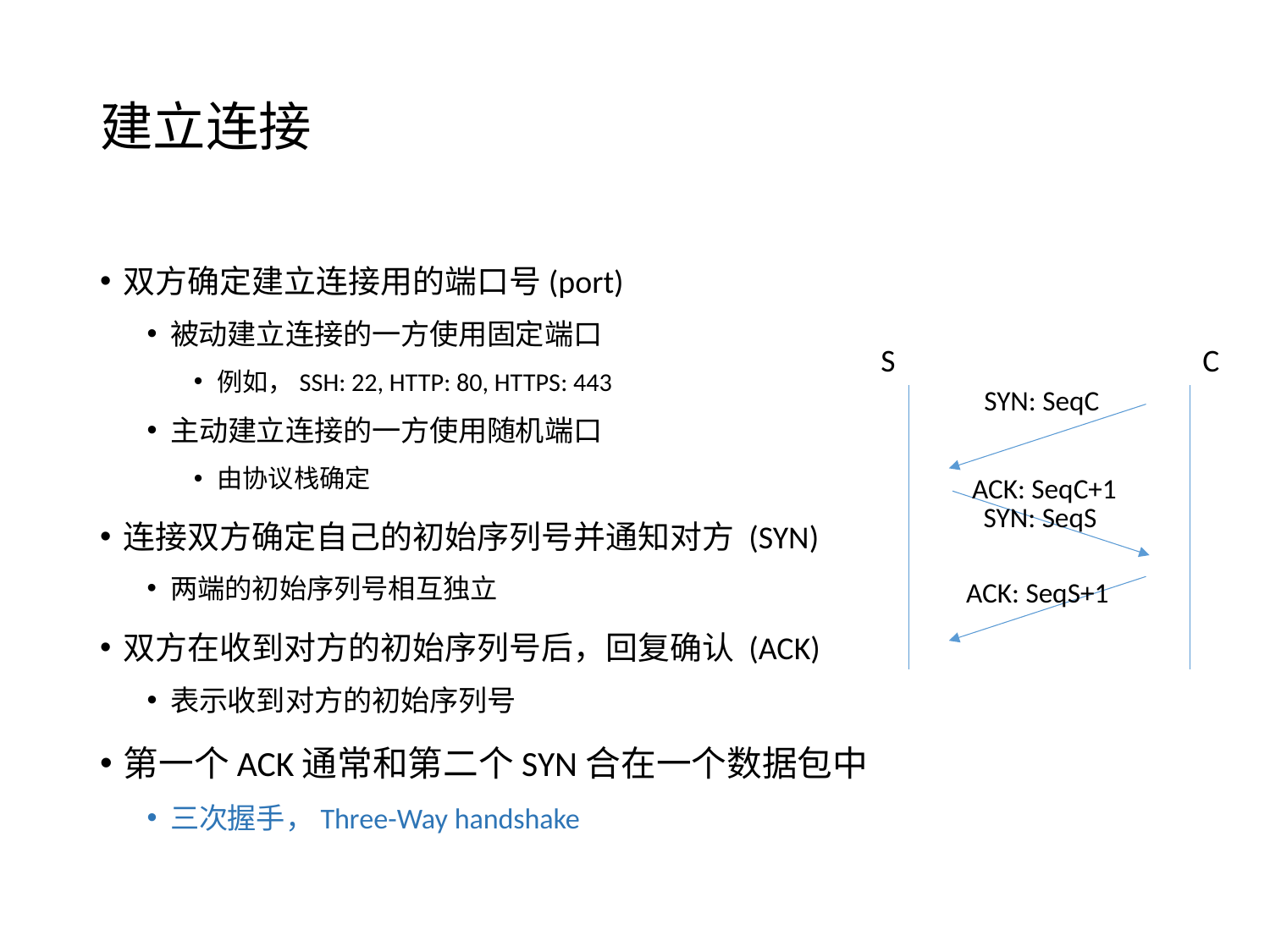

# 建立连接
双方确定建立连接用的端口号(port)
被动建立连接的一方使用固定端口
例如，SSH: 22, HTTP: 80, HTTPS: 443
主动建立连接的一方使用随机端口
由协议栈确定
连接双方确定自己的初始序列号并通知对方 (SYN)
两端的初始序列号相互独立
双方在收到对方的初始序列号后，回复确认 (ACK)
表示收到对方的初始序列号
第一个ACK通常和第二个SYN合在一个数据包中
三次握手，Three-Way handshake
S
C
SYN: SeqC
ACK: SeqC+1
SYN: SeqS
ACK: SeqS+1
12